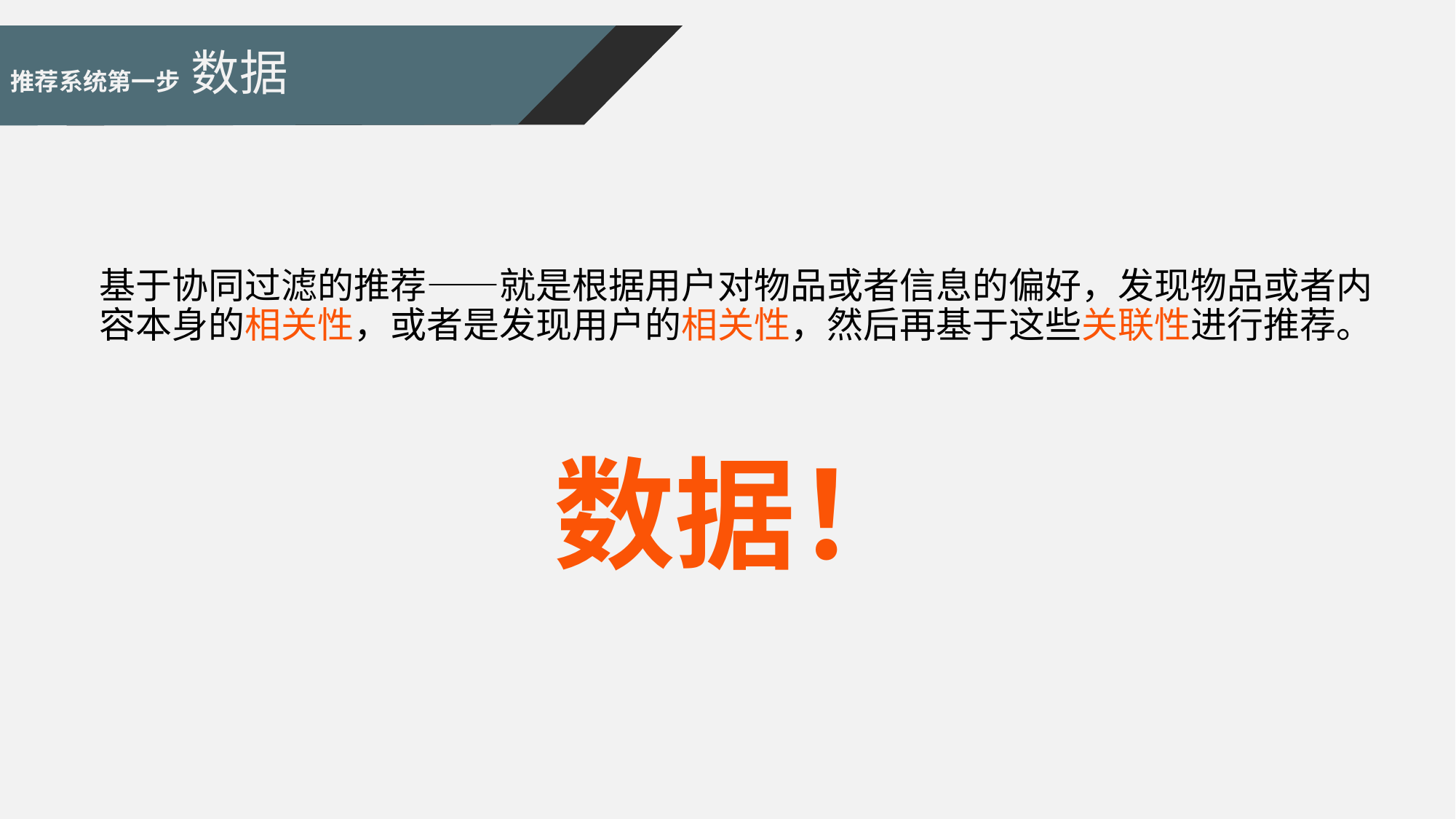

推荐系统第一步  数据
基于协同过滤的推荐——就是根据用户对物品或者信息的偏好，发现物品或者内容本身的相关性，或者是发现用户的相关性，然后再基于这些关联性进行推荐。
数据！